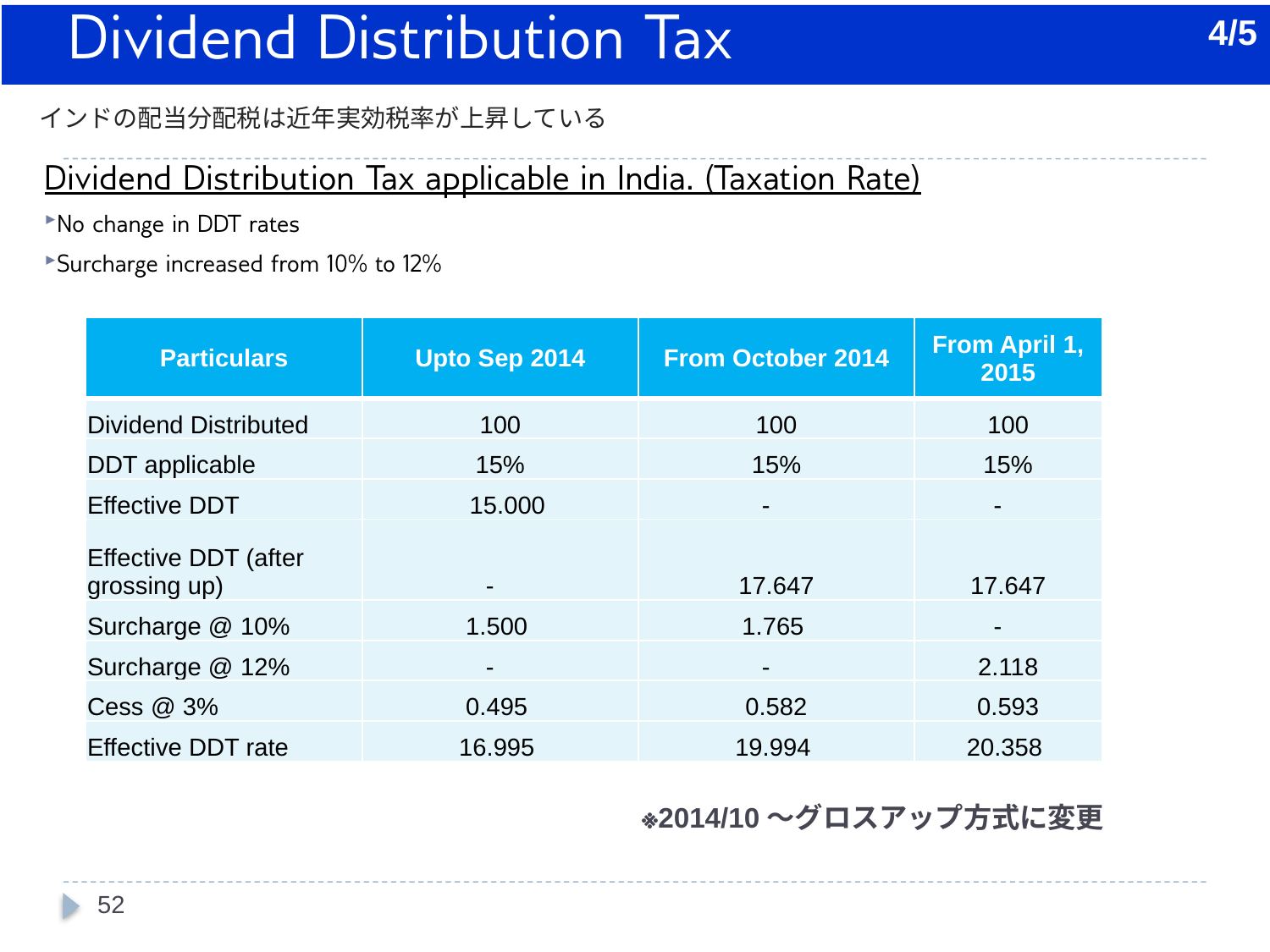

4/5
Dividend Distribution Tax
インドの配当分配税は近年実効税率が上昇している
Dividend Distribution Tax applicable in India. (Taxation Rate)
No change in DDT rates
Surcharge increased from 10% to 12%

| Particulars | Upto Sep 2014 | From October 2014 | From April 1, 2015 |
| --- | --- | --- | --- |
| Dividend Distributed | 100 | 100 | 100 |
| DDT applicable | 15% | 15% | 15% |
| Effective DDT | 15.000 | - | - |
| Effective DDT (after grossing up) | - | 17.647 | 17.647 |
| Surcharge @ 10% | 1.500 | 1.765 | - |
| Surcharge @ 12% | - | - | 2.118 |
| Cess @ 3% | 0.495 | 0.582 | 0.593 |
| Effective DDT rate | 16.995 | 19.994 | 20.358 |
※2014/10～グロスアップ方式に変更
52